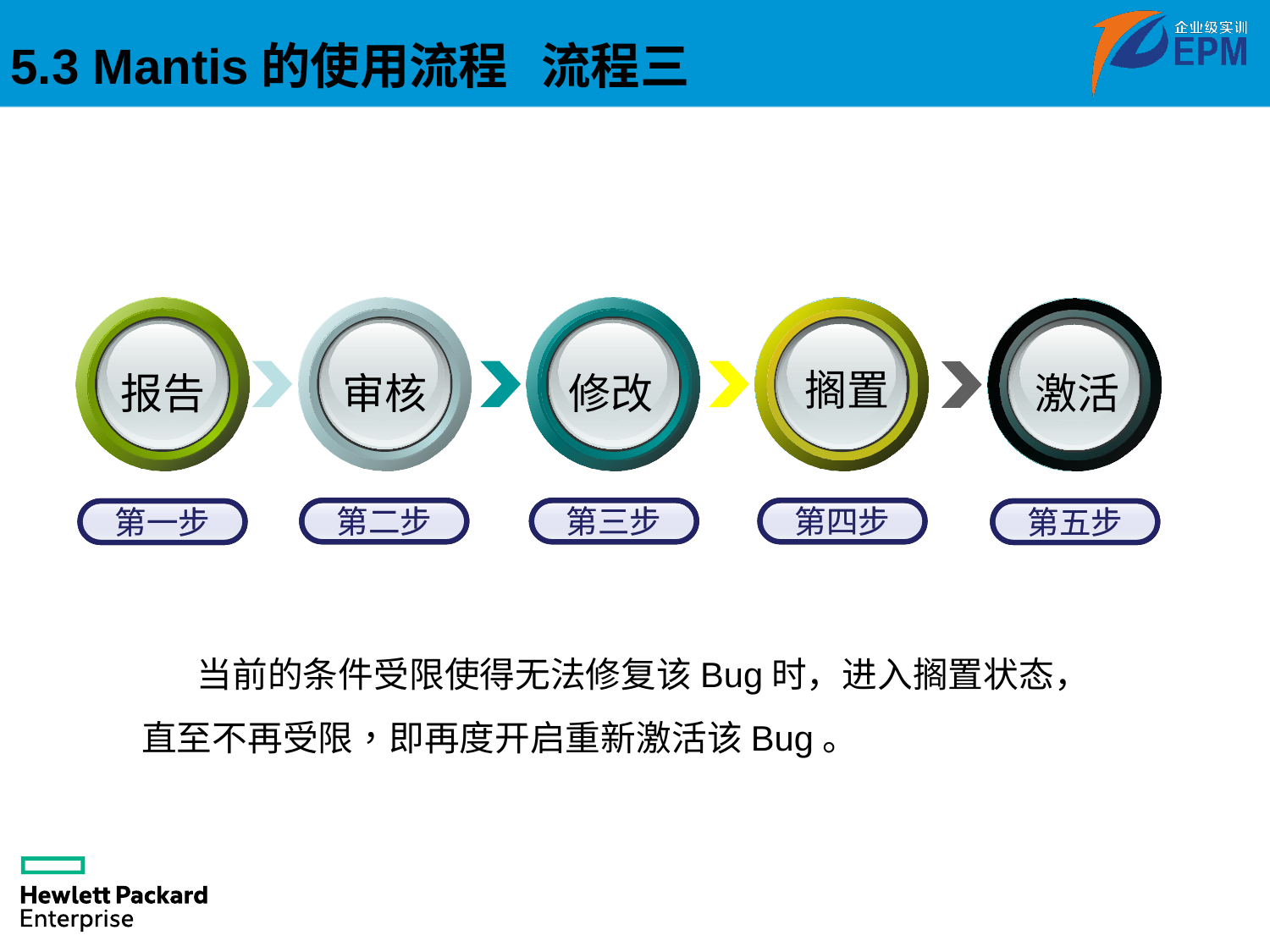

5.3 Mantis的使用流程   流程三

搁置
报告
审核
修改
激活

第二步
第二步
第三步
第三步
第四步
第四步
第一步
第一步
第五步
第五步
      当前的条件受限使得无法修复该Bug时，进入搁置状态，直至不再受限，即再度开启重新激活该Bug。